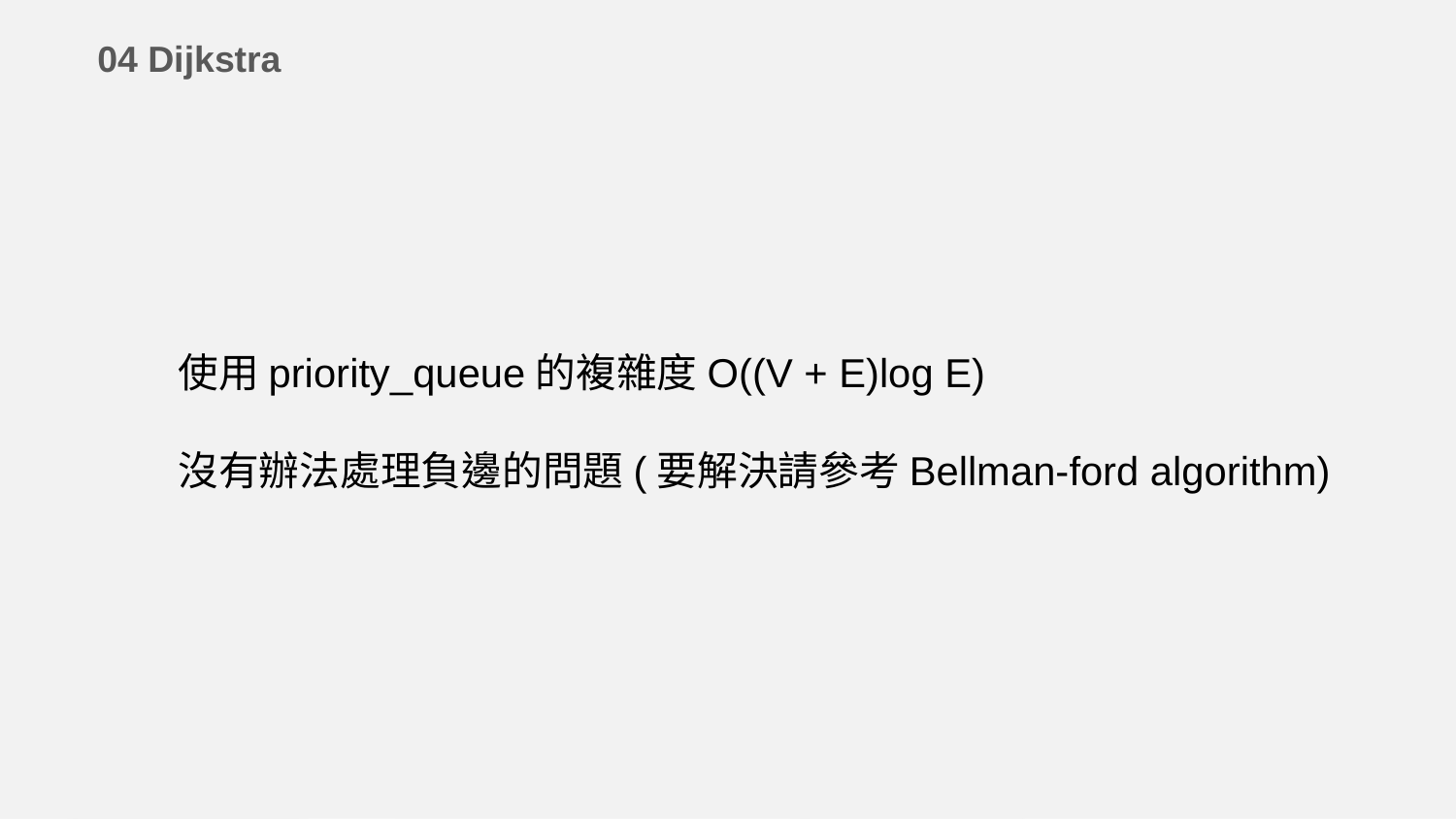

04 Dijkstra

使用priority_queue的複雜度O((V + E)log E)

沒有辦法處理負邊的問題(要解決請參考Bellman-ford algorithm)